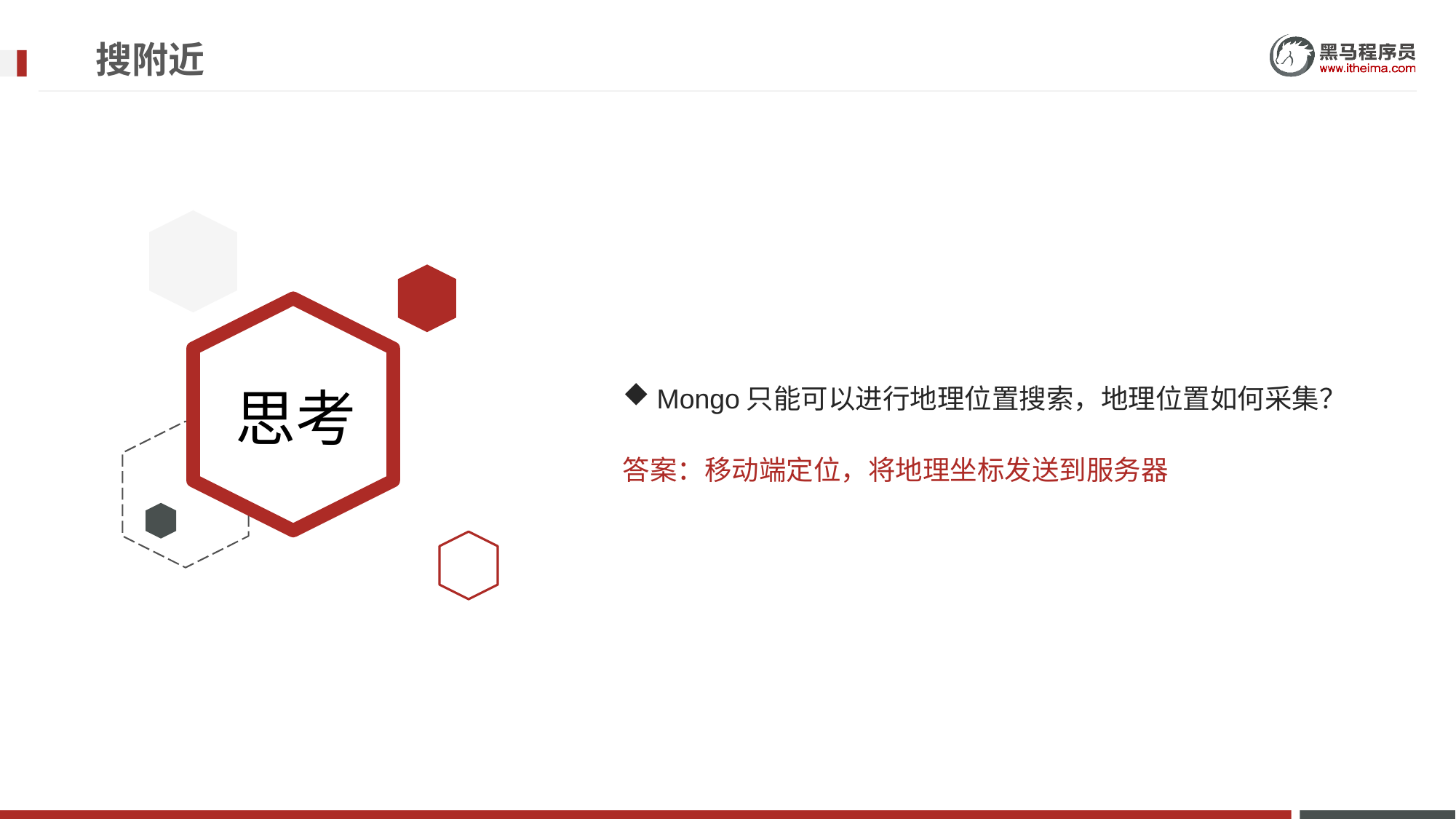

# 搜附近
Mongo只能可以进行地理位置搜索，地理位置如何采集？
答案：移动端定位，将地理坐标发送到服务器